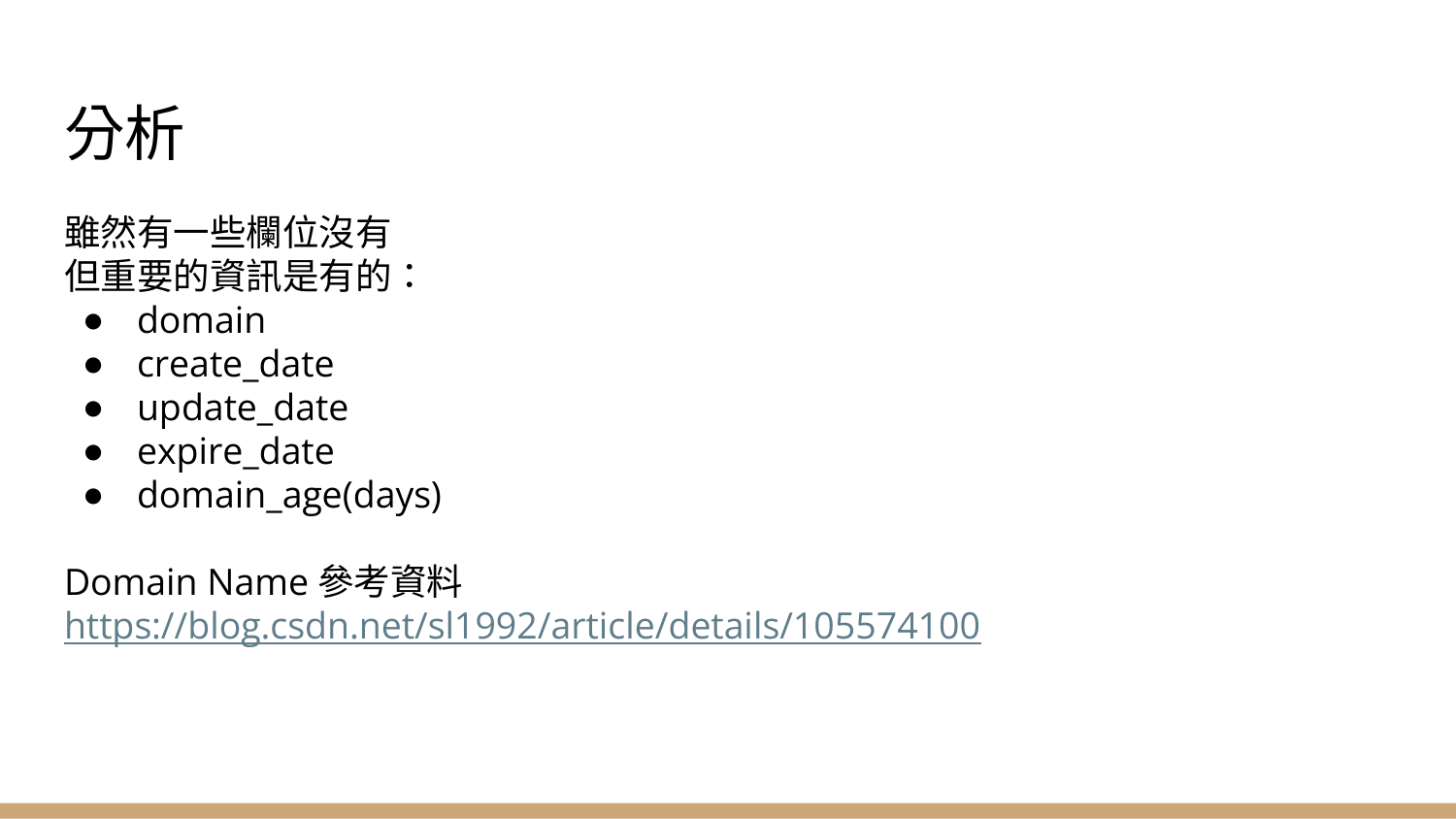

# 分析
雖然有一些欄位沒有
但重要的資訊是有的：
domain
create_date
update_date
expire_date
domain_age(days)
Domain Name參考資料
https://blog.csdn.net/sl1992/article/details/105574100